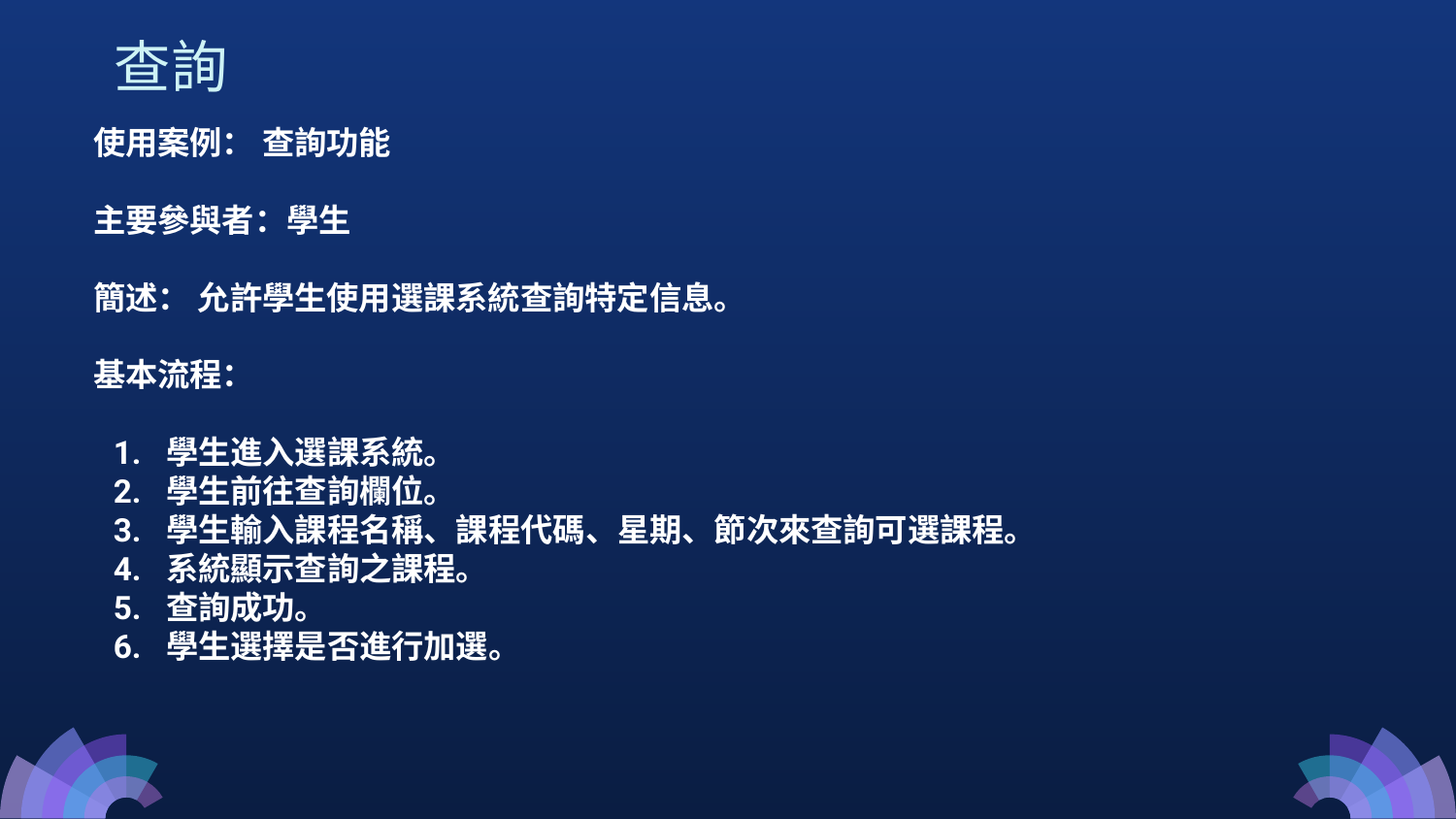

查詢
使用案例： 查詢功能

主要參與者：學生

簡述： 允許學生使用選課系統查詢特定信息。

基本流程：

學生進入選課系統。
學生前往查詢欄位。
學生輸入課程名稱、課程代碼、星期、節次來查詢可選課程。
系統顯示查詢之課程。
查詢成功。
學生選擇是否進行加選。